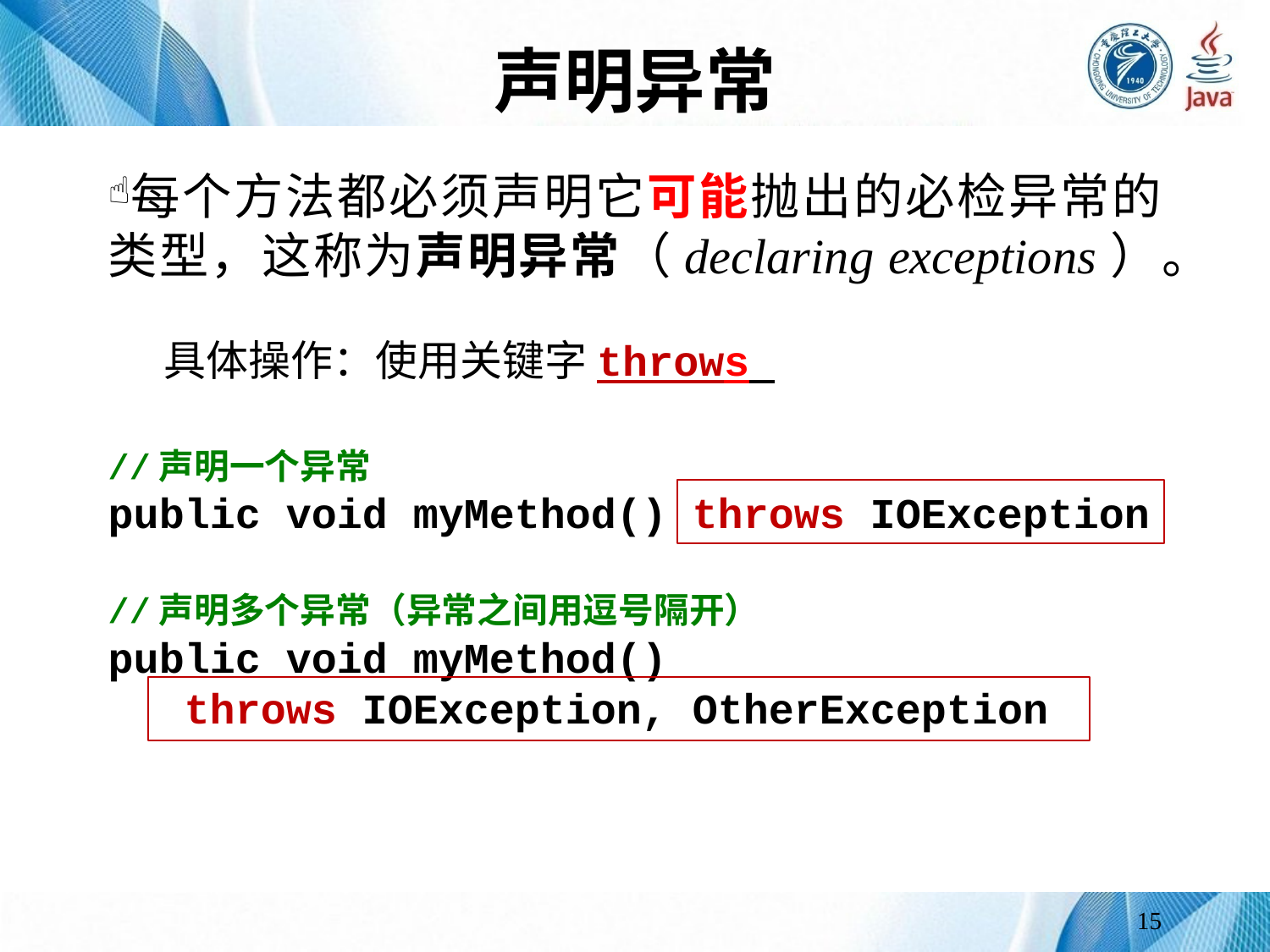

# 声明异常
每个方法都必须声明它可能抛出的必检异常的类型，这称为声明异常（declaring exceptions）。

具体操作：使用关键字throws

//声明一个异常
public void myMethod() throws IOException

//声明多个异常（异常之间用逗号隔开）
public void myMethod()
   throws IOException, OtherException

15